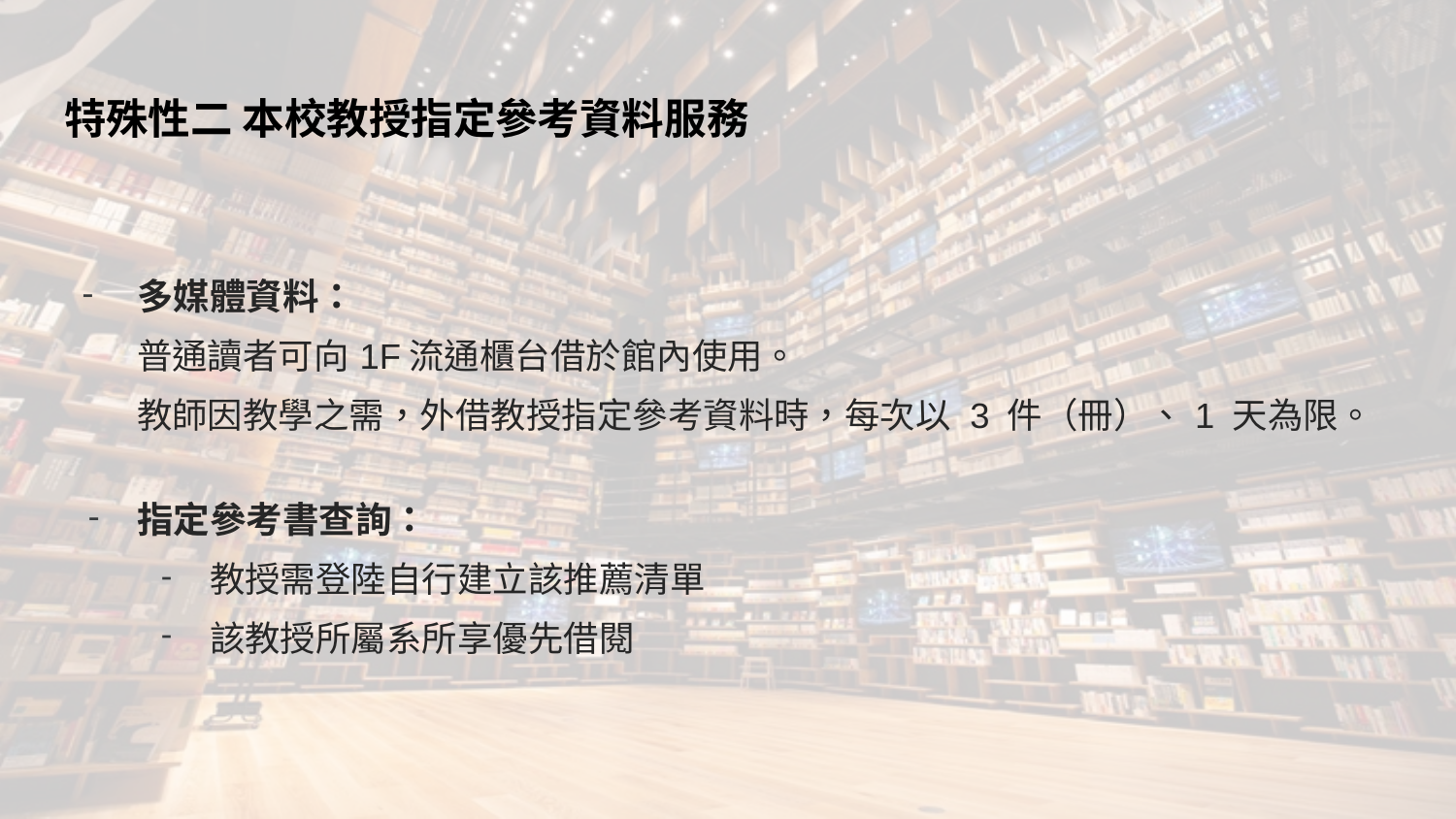

# 特殊性二 本校教授指定參考資料服務
多媒體資料：
普通讀者可向1F流通櫃台借於館內使用。
教師因教學之需，外借教授指定參考資料時，每次以 3 件（冊）、1 天為限。

指定參考書查詢：
教授需登陸自行建立該推薦清單
該教授所屬系所享優先借閱